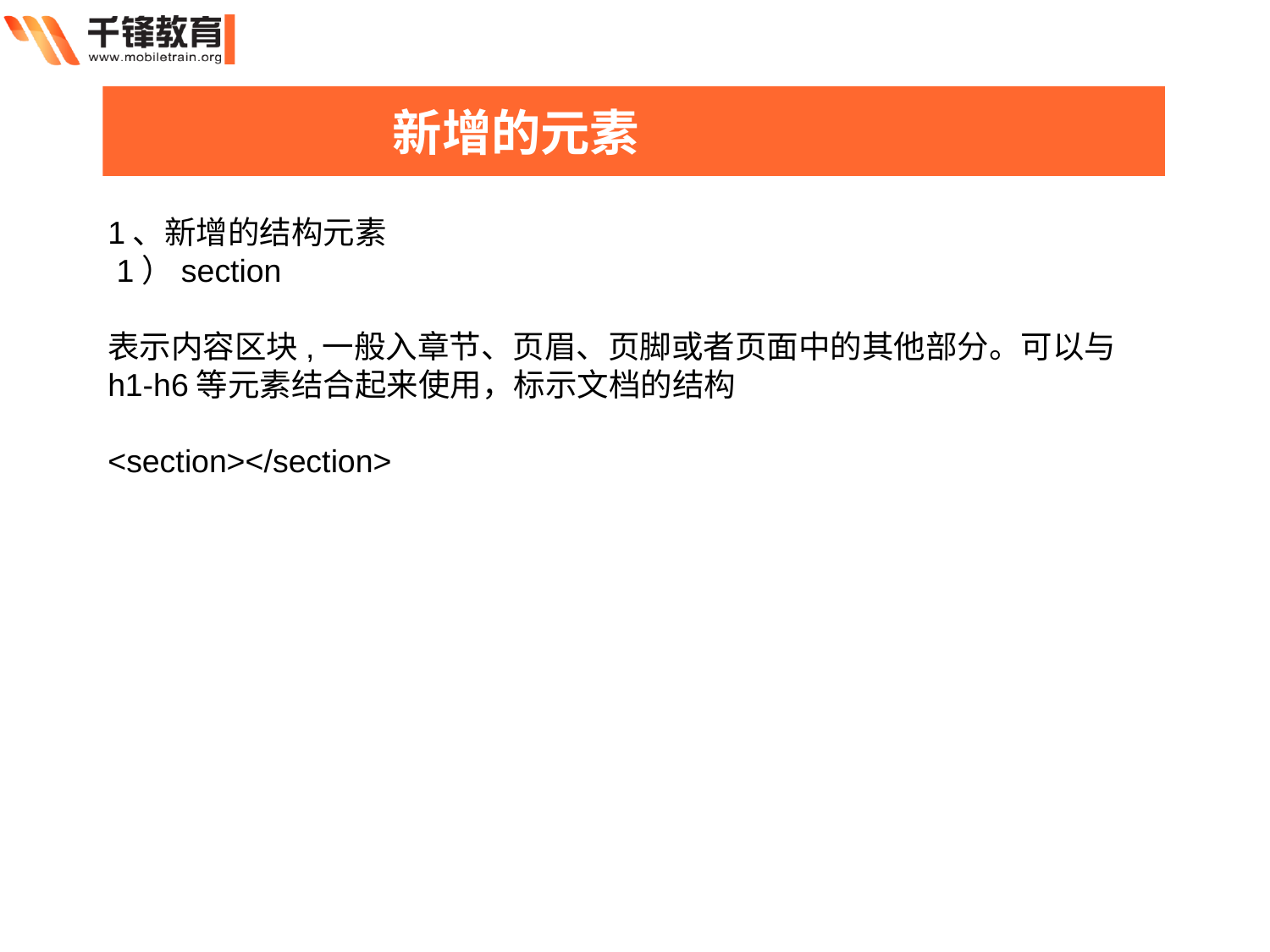

新增的元素
1、新增的结构元素
 1）section

表示内容区块,一般入章节、页眉、页脚或者页面中的其他部分。可以与h1-h6等元素结合起来使用，标示文档的结构

<section></section>